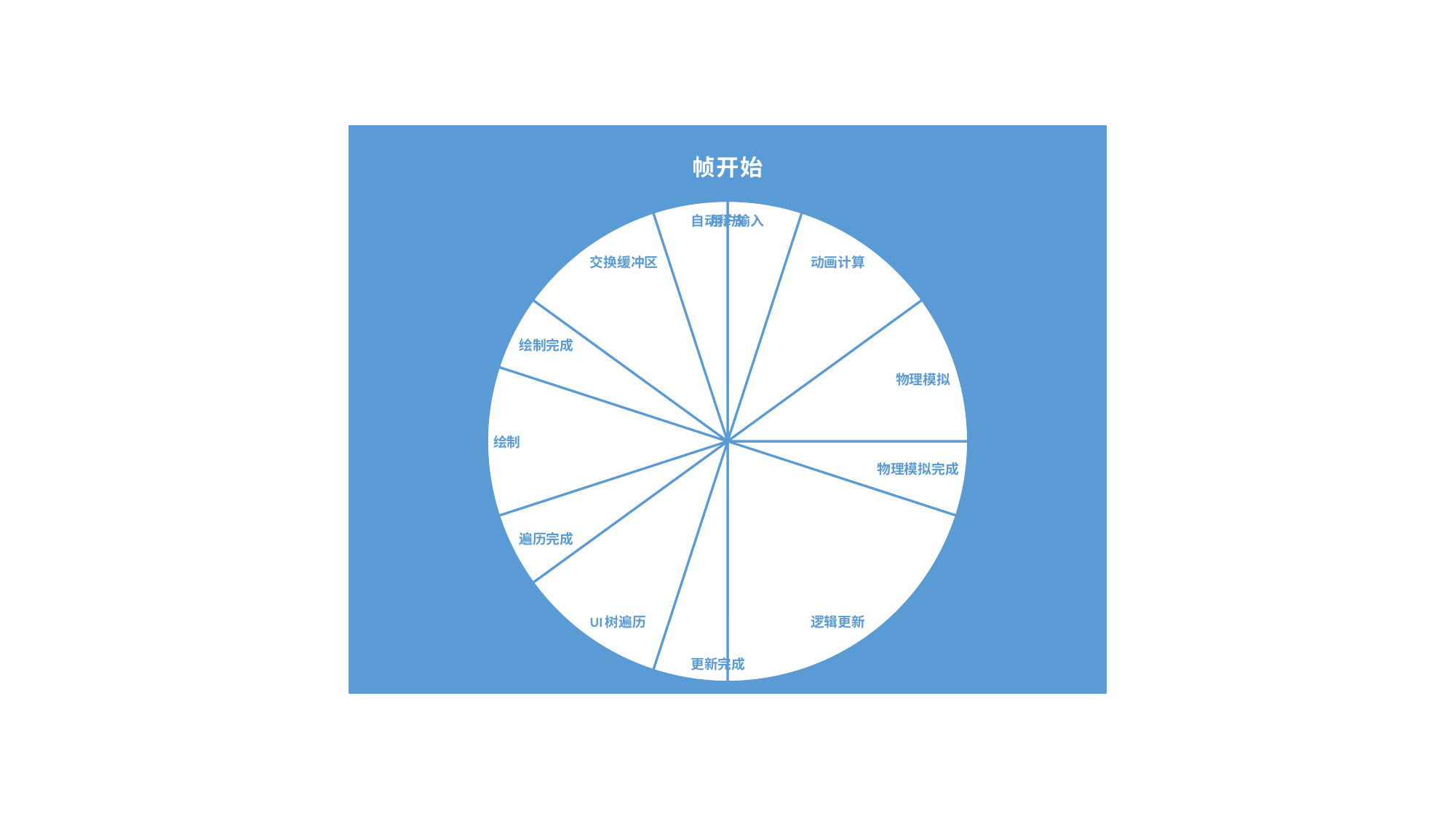

### Chart: 帧开始

| Category | 销售额 |
|---|---|
| 用户输入 | 0.5 |
| 动画计算 | 1.0 |
| 物理模拟 | 1.0 |
| 物理模拟完成 | 0.5 |
| 逻辑更新 | 2.0 |
| 更新完成 | 0.5 |
| UI树遍历 | 1.0 |
| 遍历完成 | 0.5 |
| 绘制 | 1.0 |
| 绘制完成 | 0.5 |
| 交换缓冲区 | 1.0 |
| 自动释放 | 0.5 |